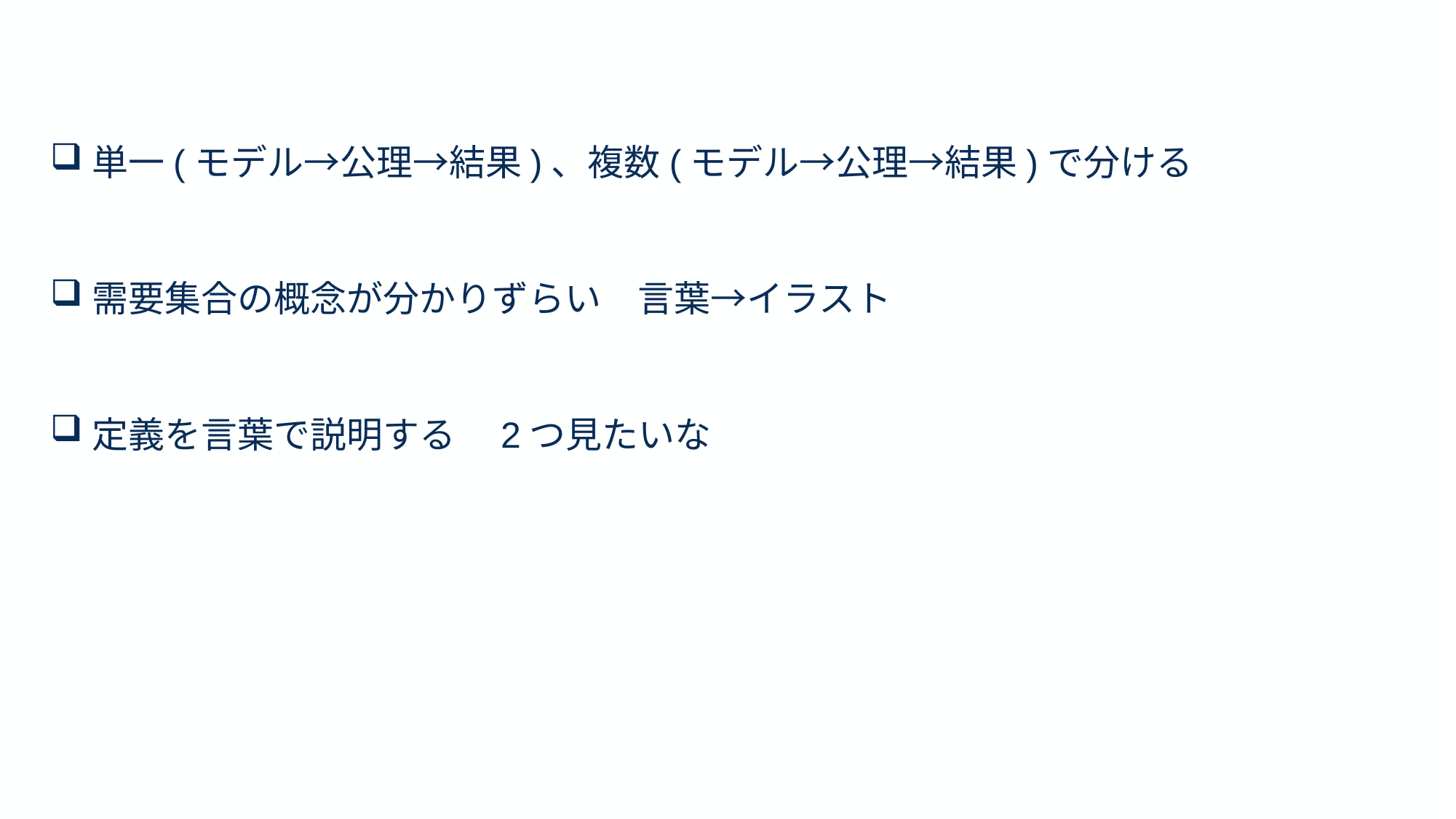

#
67
単一(モデル→公理→結果)、複数(モデル→公理→結果)で分ける

需要集合の概念が分かりずらい　言葉→イラスト

定義を言葉で説明する　2つ見たいな